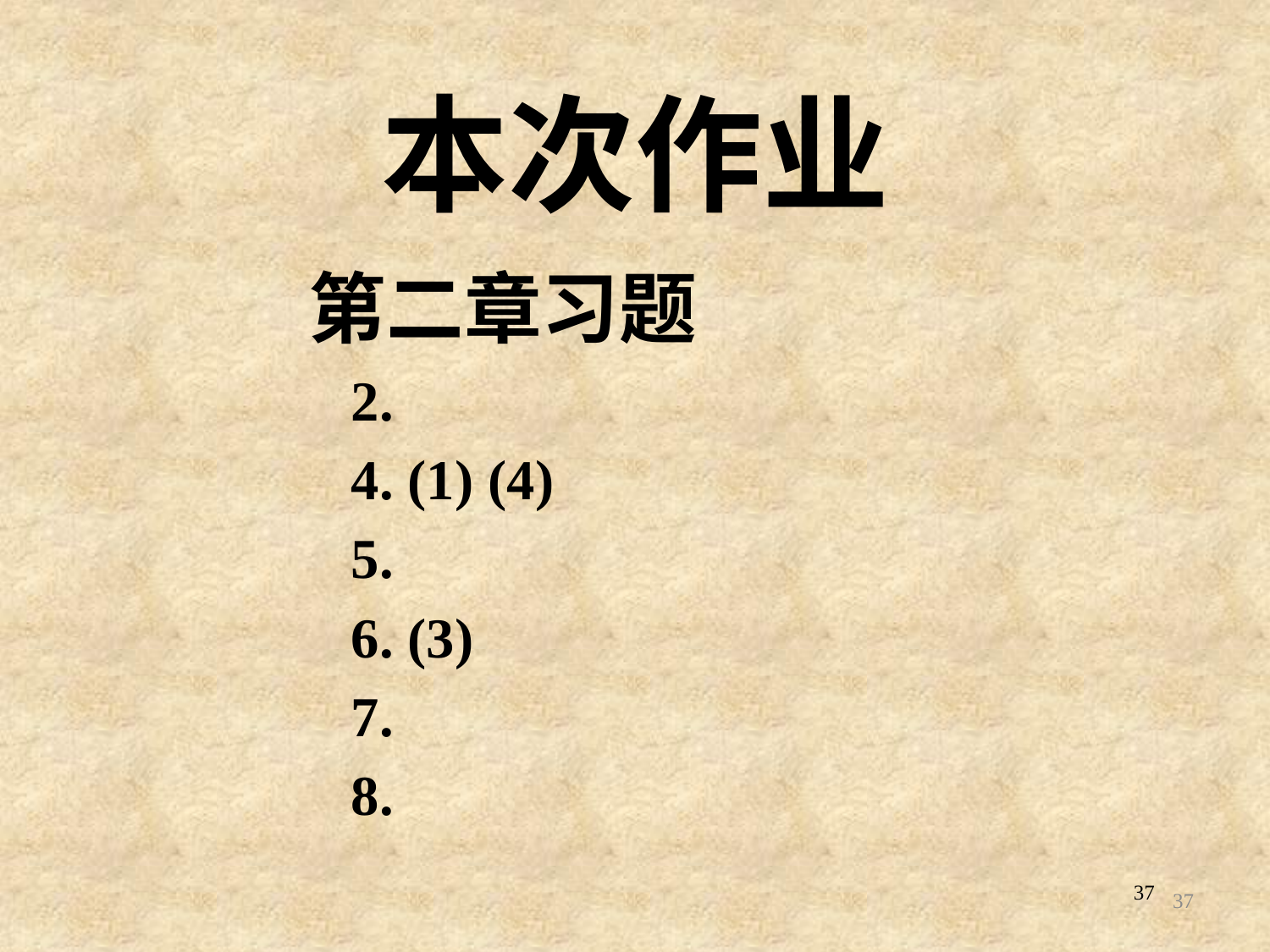

本次作业
第二章习题
   2.
   4. (1) (4)
   5.
   6. (3)
   7.
   8.
37